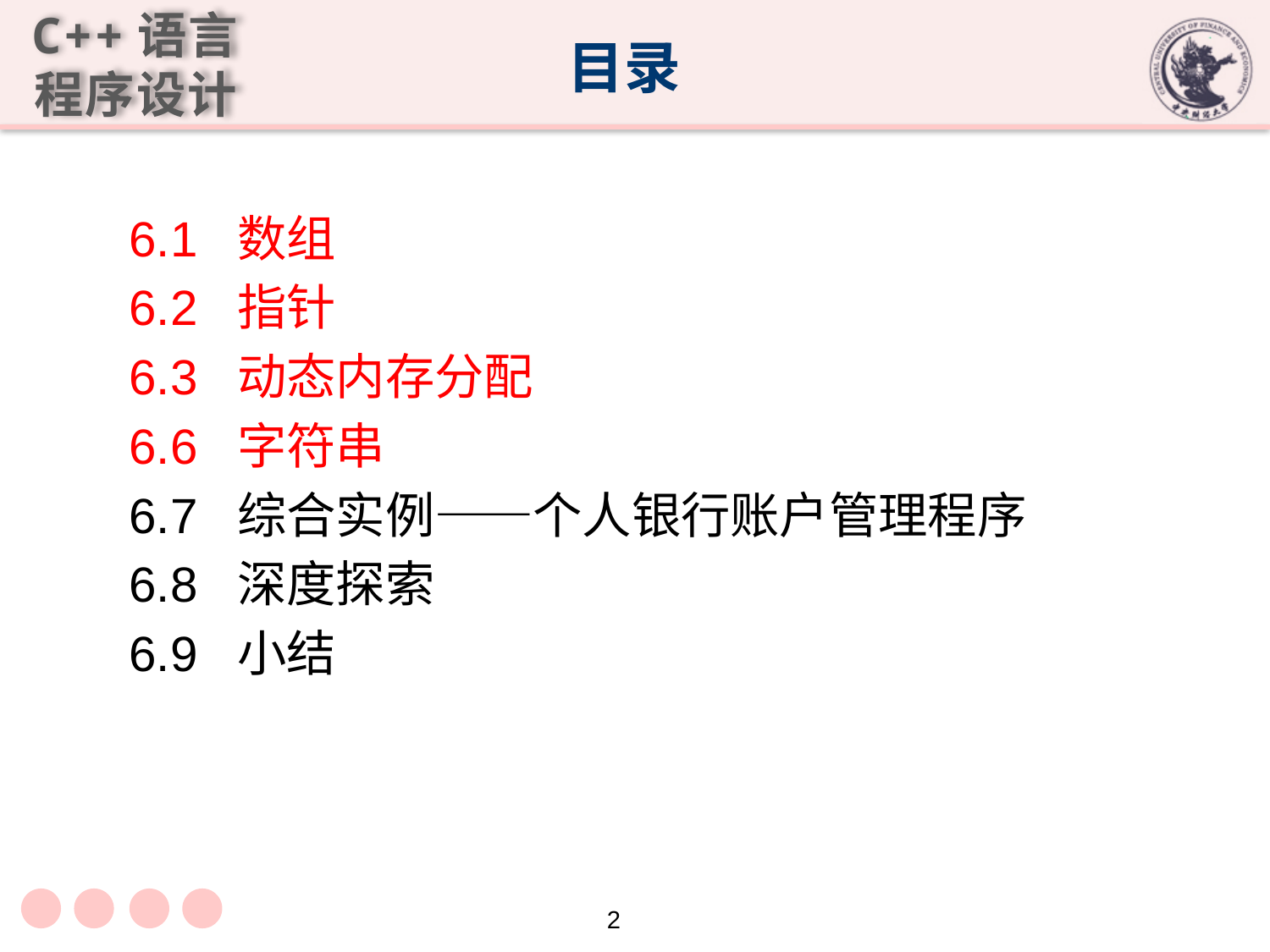

# 目录
6.1  数组
6.2  指针
6.3  动态内存分配
6.6  字符串
6.7  综合实例——个人银行账户管理程序
6.8  深度探索
6.9  小结

2